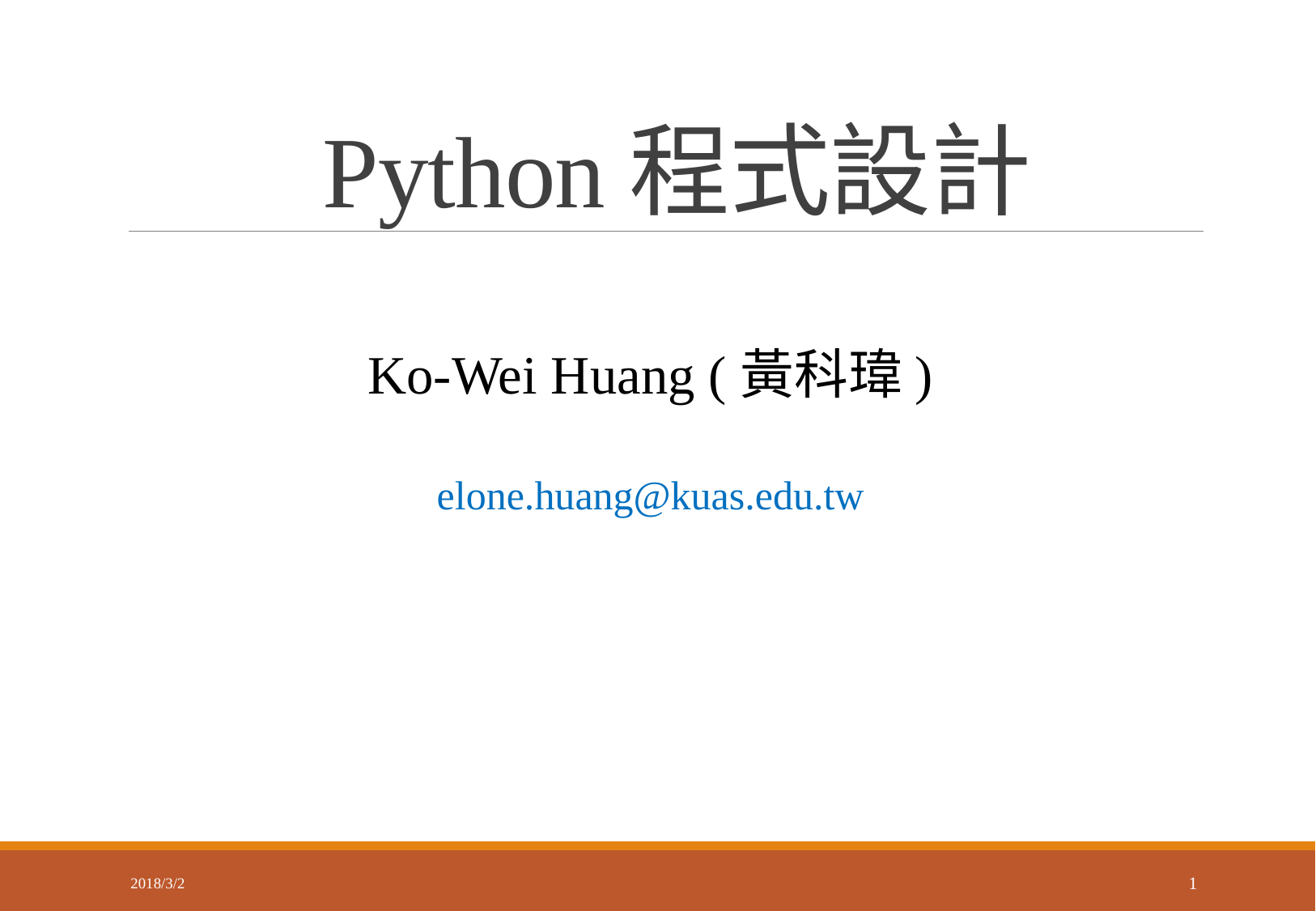

# Python程式設計
Ko-Wei Huang (黃科瑋)

elone.huang@kuas.edu.tw
2018/3/2
1